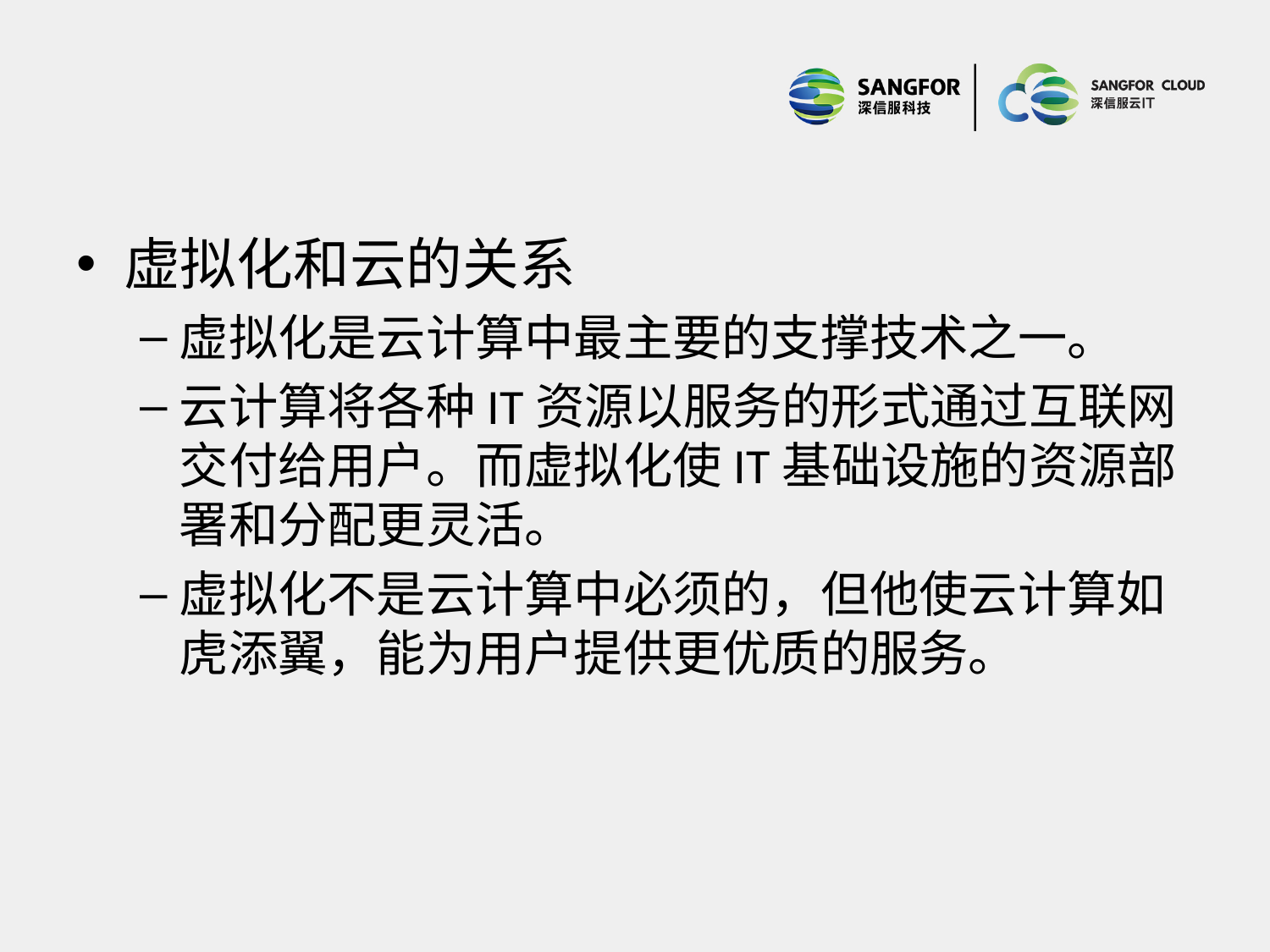

#
虚拟化和云的关系
虚拟化是云计算中最主要的支撑技术之一。
云计算将各种IT资源以服务的形式通过互联网交付给用户。而虚拟化使IT基础设施的资源部署和分配更灵活。
虚拟化不是云计算中必须的，但他使云计算如虎添翼，能为用户提供更优质的服务。